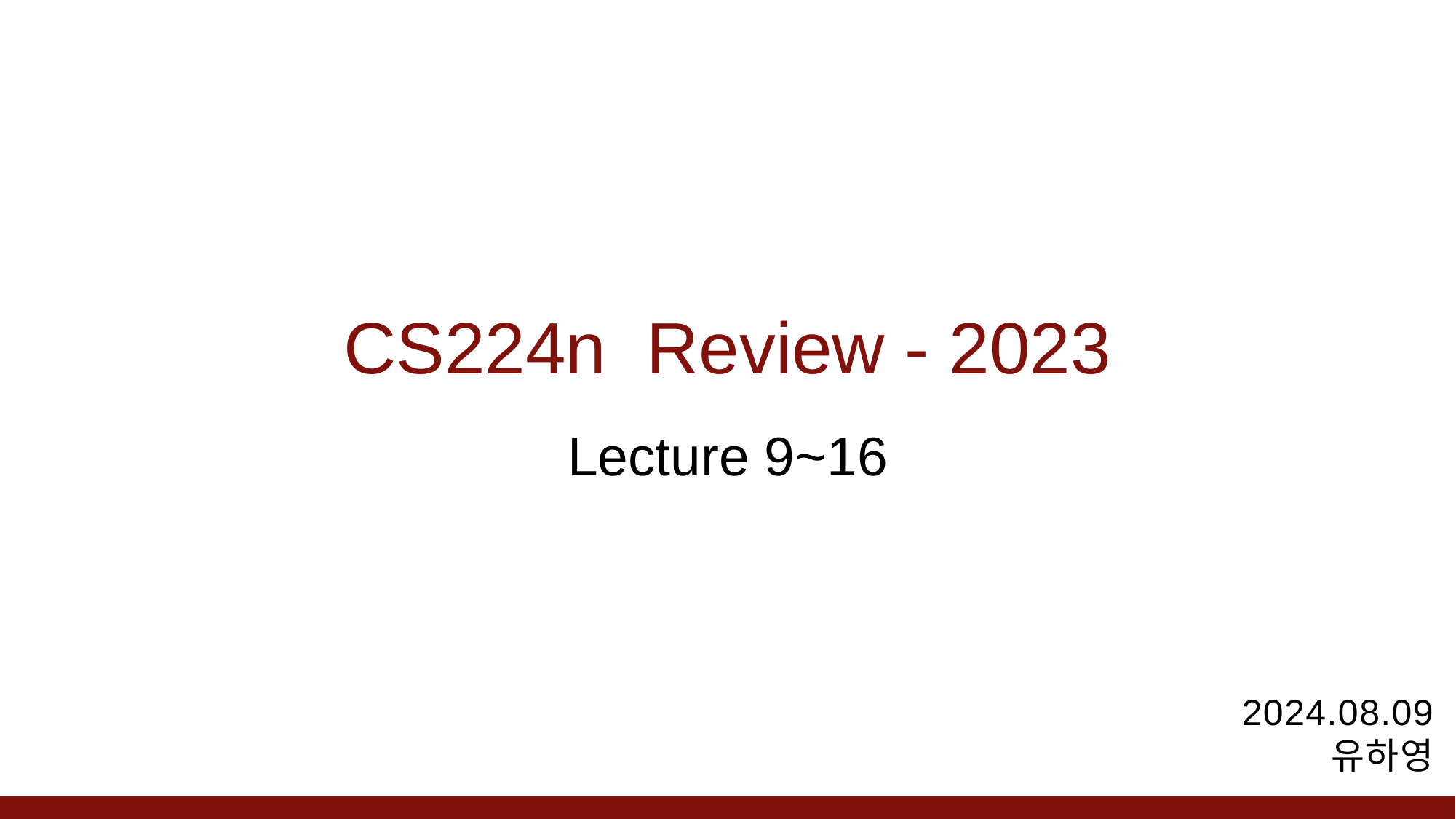

CS224n  Review - 2023
Lecture 9~16
2024.08.09
유하영